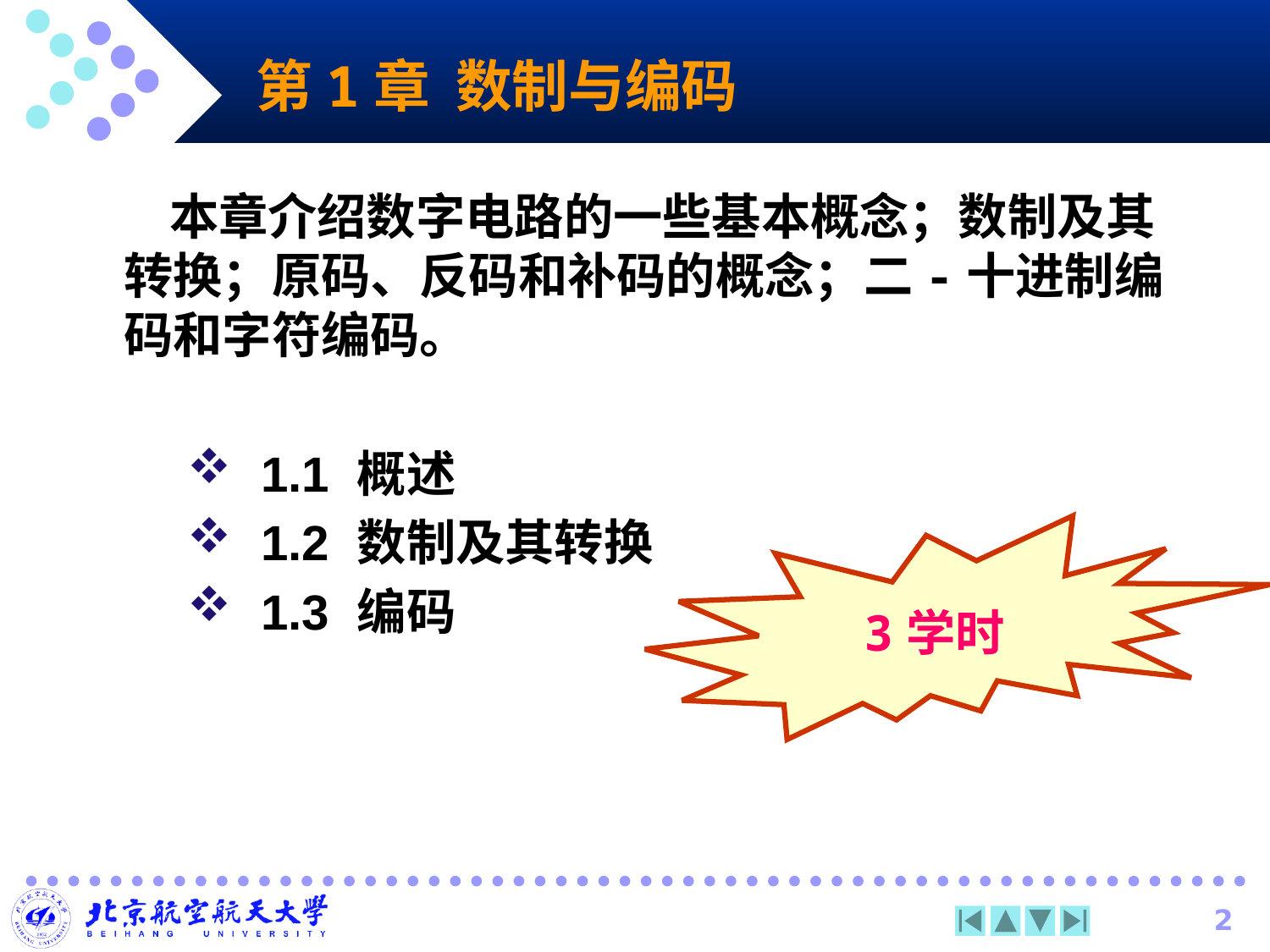

# 第1章  数制与编码
   本章介绍数字电路的一些基本概念；数制及其转换；原码、反码和补码的概念；二-十进制编码和字符编码。
1.1  概述
1.2  数制及其转换
1.3  编码
3学时
2